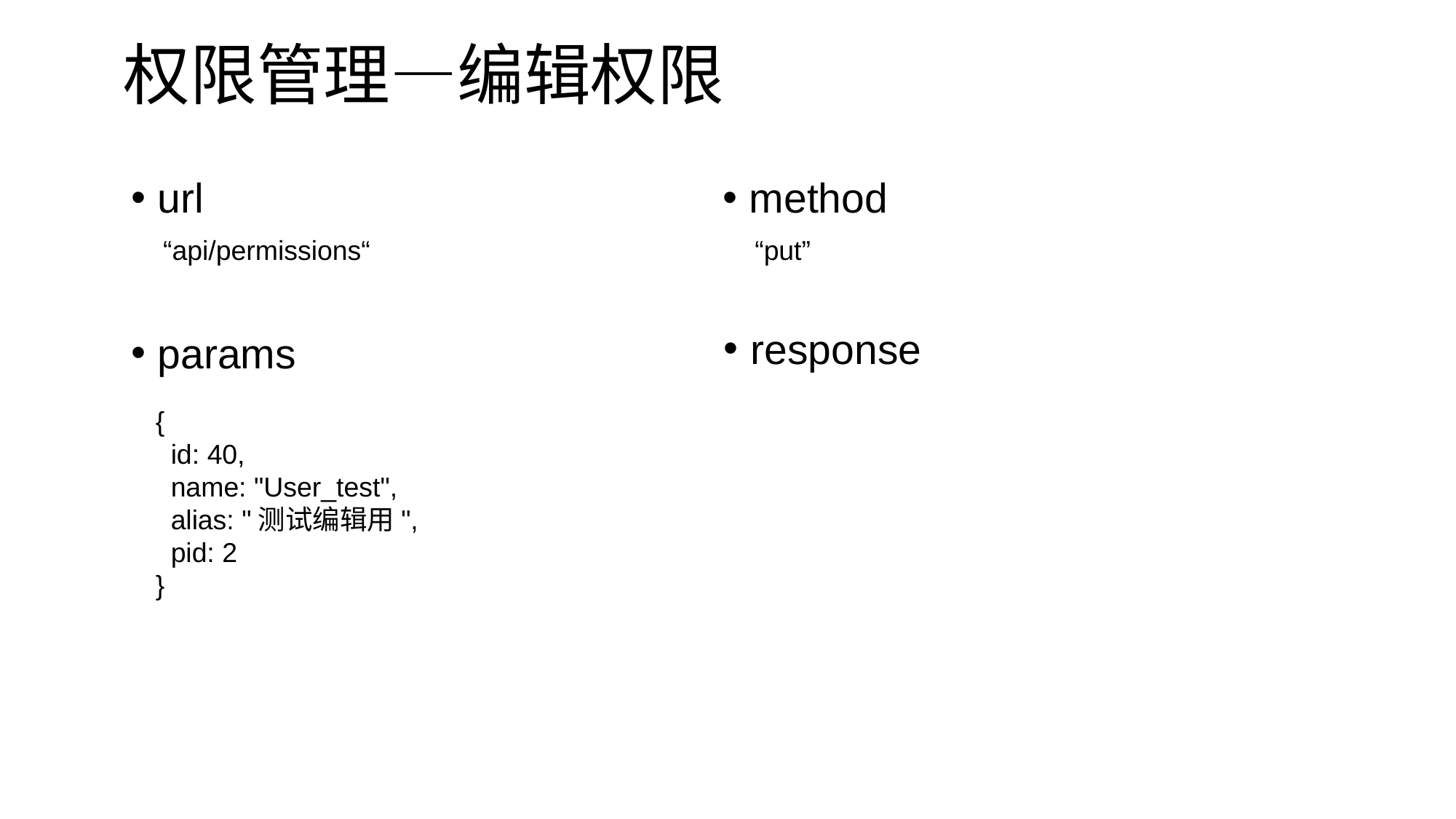

# 权限管理—编辑权限
method
url
“put”
“api/permissions“
response
params
{
  id: 40,
  name: "User_test",
  alias: "测试编辑用",
  pid: 2
}